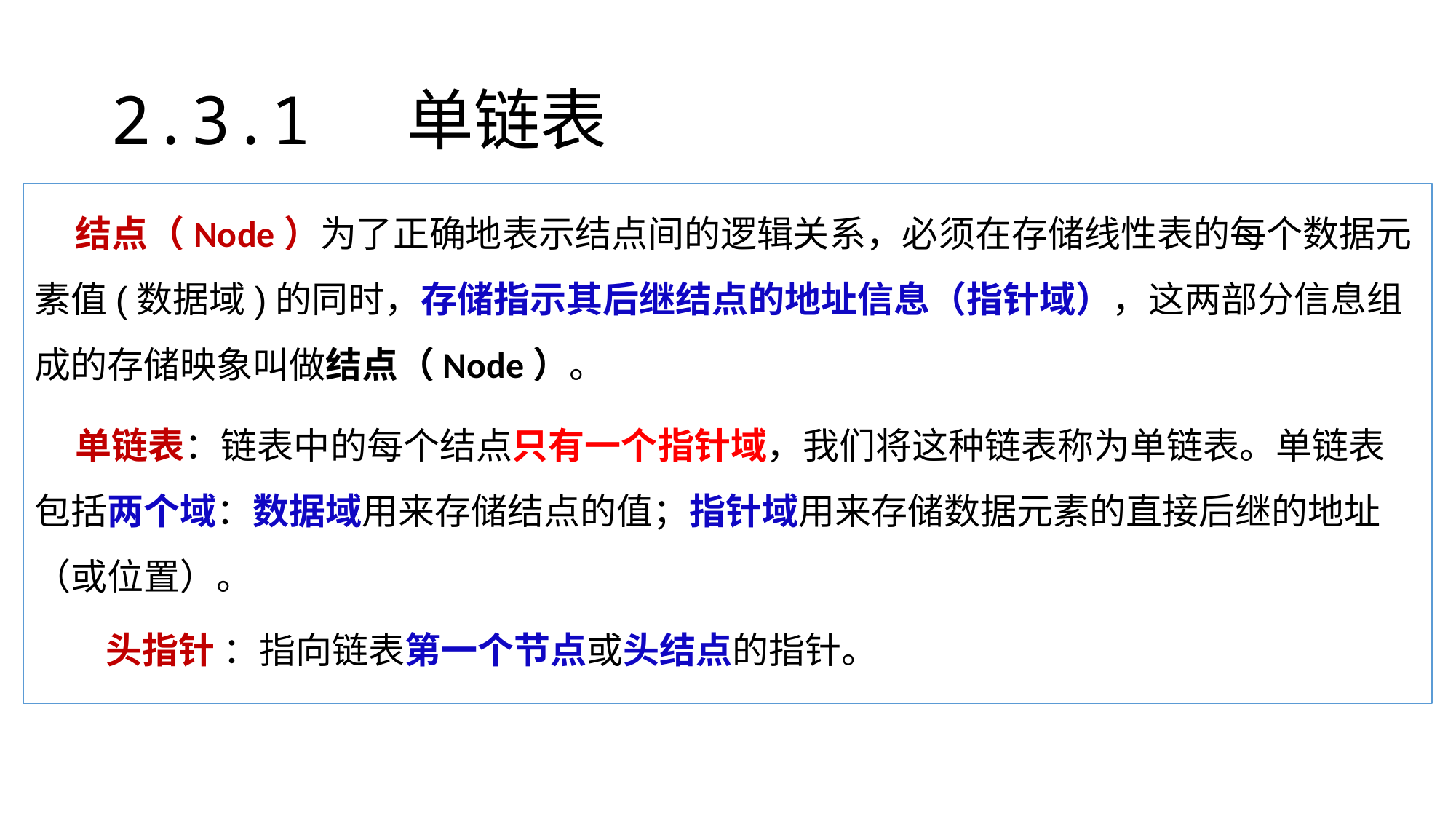

# 2.3.1  单链表
    结点（Node）为了正确地表示结点间的逻辑关系，必须在存储线性表的每个数据元素值(数据域)的同时，存储指示其后继结点的地址信息（指针域），这两部分信息组成的存储映象叫做结点（Node）。
    单链表：链表中的每个结点只有一个指针域，我们将这种链表称为单链表。单链表包括两个域：数据域用来存储结点的值；指针域用来存储数据元素的直接后继的地址（或位置）。
 头指针 ：指向链表第一个节点或头结点的指针。

24